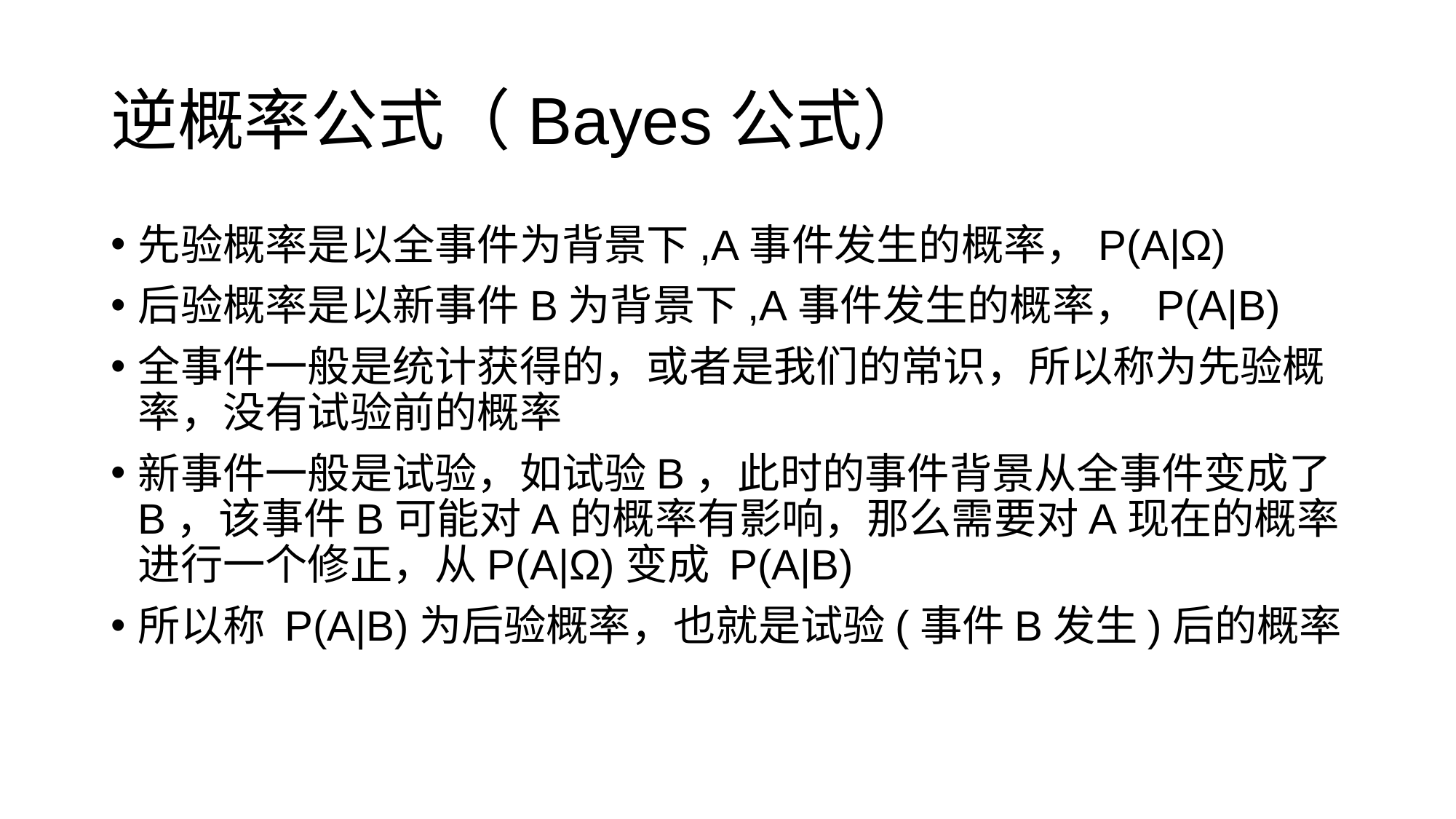

# 逆概率公式（Bayes公式）
先验概率是以全事件为背景下,A事件发生的概率，P(A|Ω)
后验概率是以新事件B为背景下,A事件发生的概率， P(A|B)
全事件一般是统计获得的，或者是我们的常识，所以称为先验概率，没有试验前的概率
新事件一般是试验，如试验B，此时的事件背景从全事件变成了B，该事件B可能对A的概率有影响，那么需要对A现在的概率进行一个修正，从P(A|Ω)变成 P(A|B)
所以称 P(A|B)为后验概率，也就是试验(事件B发生)后的概率